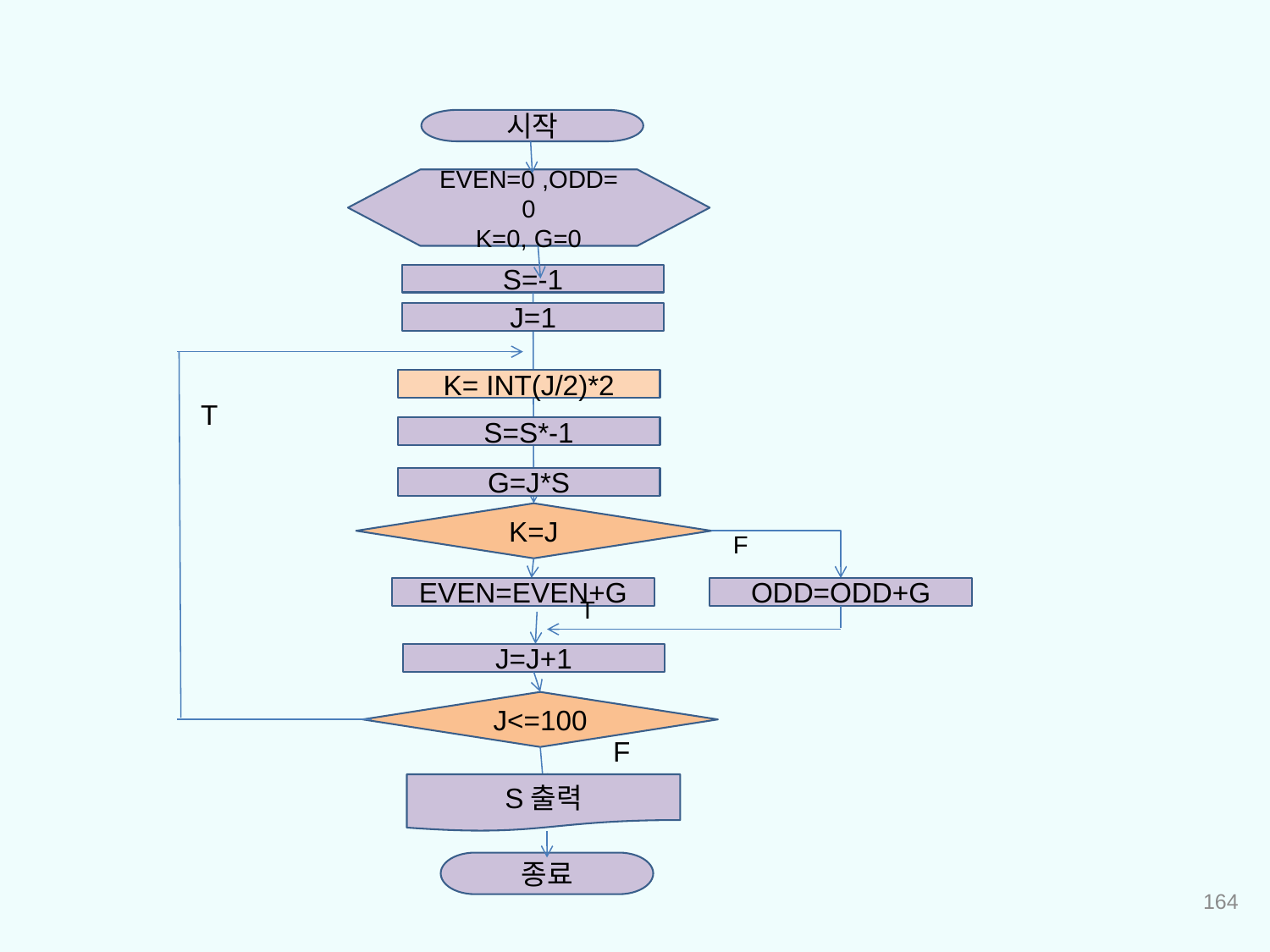

시작
EVEN=0 ,ODD=0
K=0, G=0
S=-1
J=1
K= INT(J/2)*2
T
S=S*-1
G=J*S
K=J
EVEN=EVEN+G
ODD=ODD+G
J=J+1
J<=100
F
S출력
종료
F
T
164